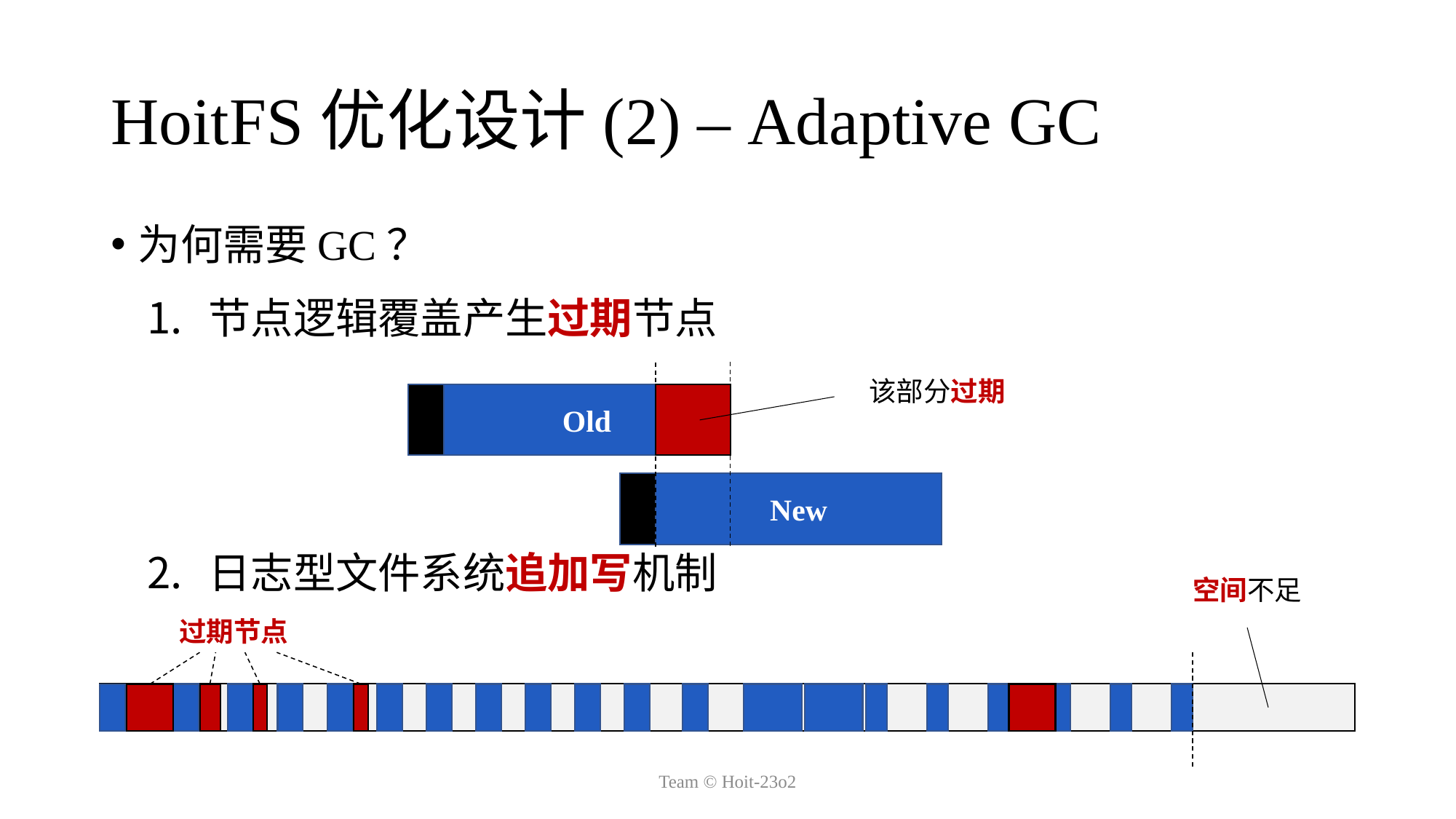

# HoitFS优化设计(2) – Adaptive GC
为何需要GC？

节点逻辑覆盖产生过期节点

日志型文件系统追加写机制
该部分过期

Old

New
空间不足
过期节点

Team © Hoit-23o2